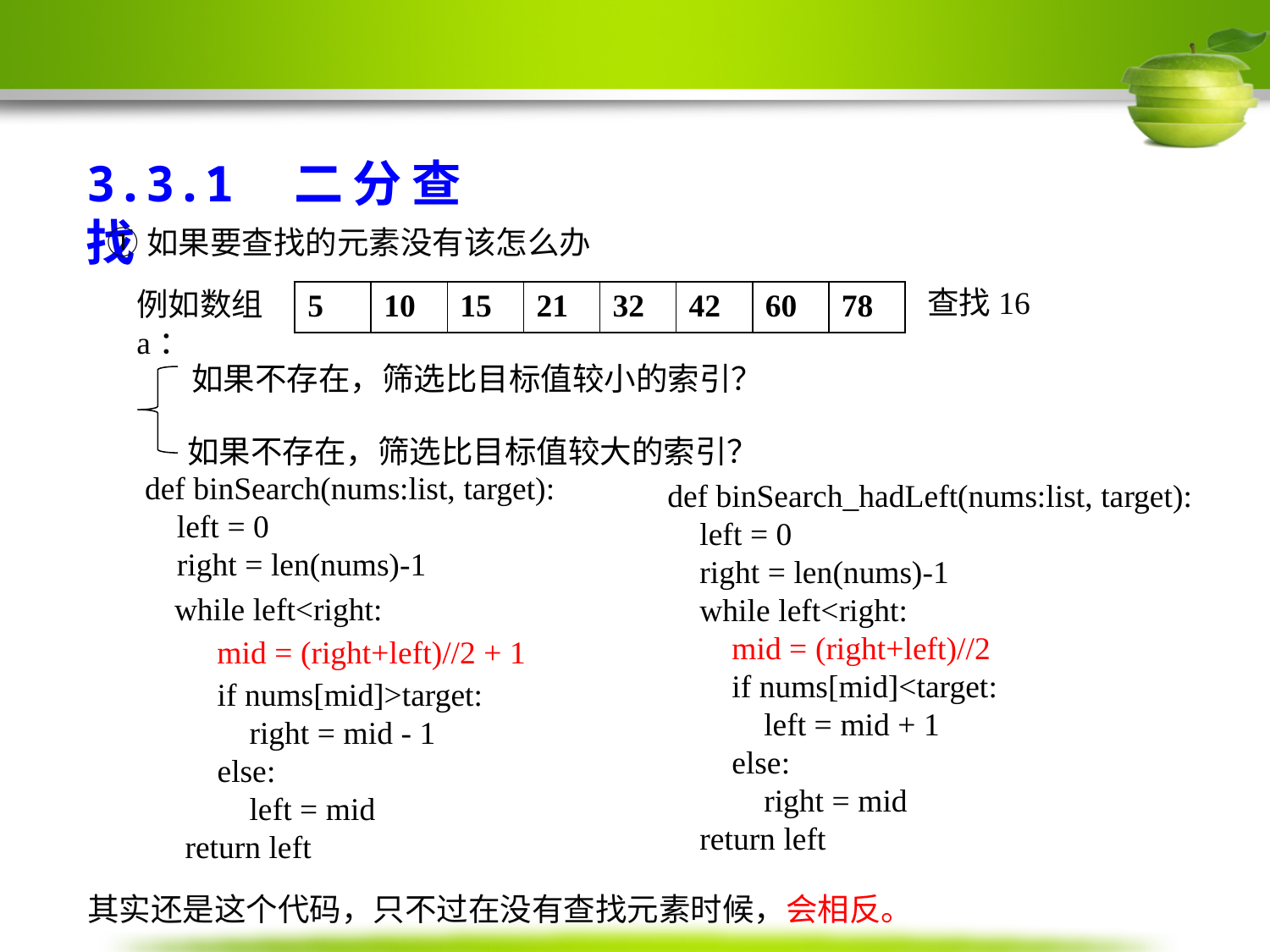

3.3.1 二分查找
①如果要查找的元素没有该怎么办
查找16
例如数组a：
| 5 | 10 | 15 | 21 | 32 | 42 | 60 | 78 |
| --- | --- | --- | --- | --- | --- | --- | --- |
如果不存在，筛选比目标值较小的索引？

如果不存在，筛选比目标值较大的索引？
def binSearch(nums:list, target):
    left = 0
    right = len(nums)-1
def binSearch_hadLeft(nums:list, target):
    left = 0
    right = len(nums)-1
    while left<right:
        mid = (right+left)//2
        if nums[mid]<target:
            left = mid + 1
        else:
            right = mid
    return left
 while left<right:
  mid = (right+left)//2 + 1

        if nums[mid]>target:
            right = mid - 1
        else:
            left = mid
    return left
其实还是这个代码，只不过在没有查找元素时候，会相反。